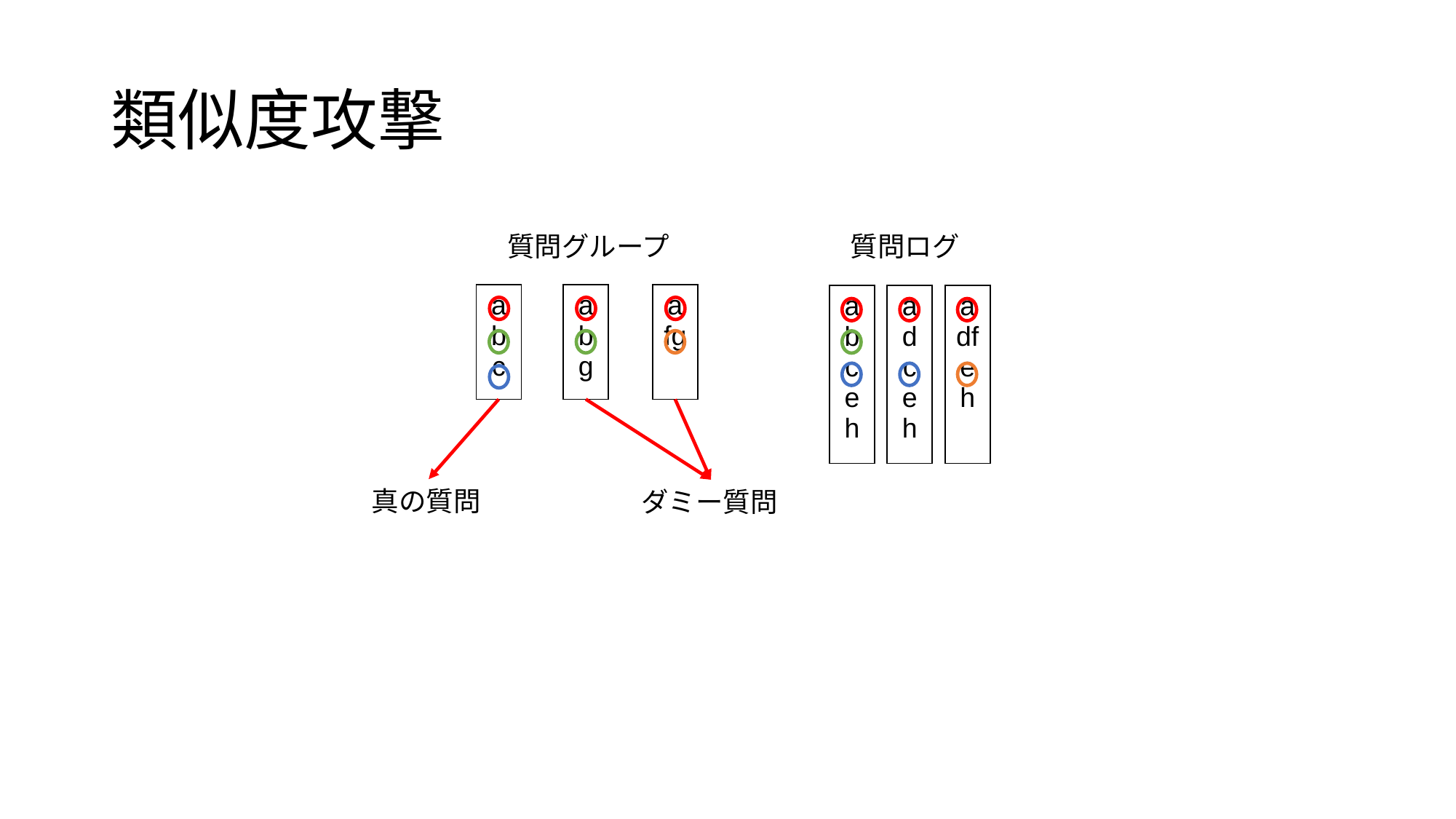

# 類似度攻撃
質問グループ
質問ログ
| abc |
| --- |
| abg |
| --- |
| a fg |
| --- |
| abceh |
| --- |
| adceh |
| --- |
| adf eh |
| --- |

真の質問
ダミー質問